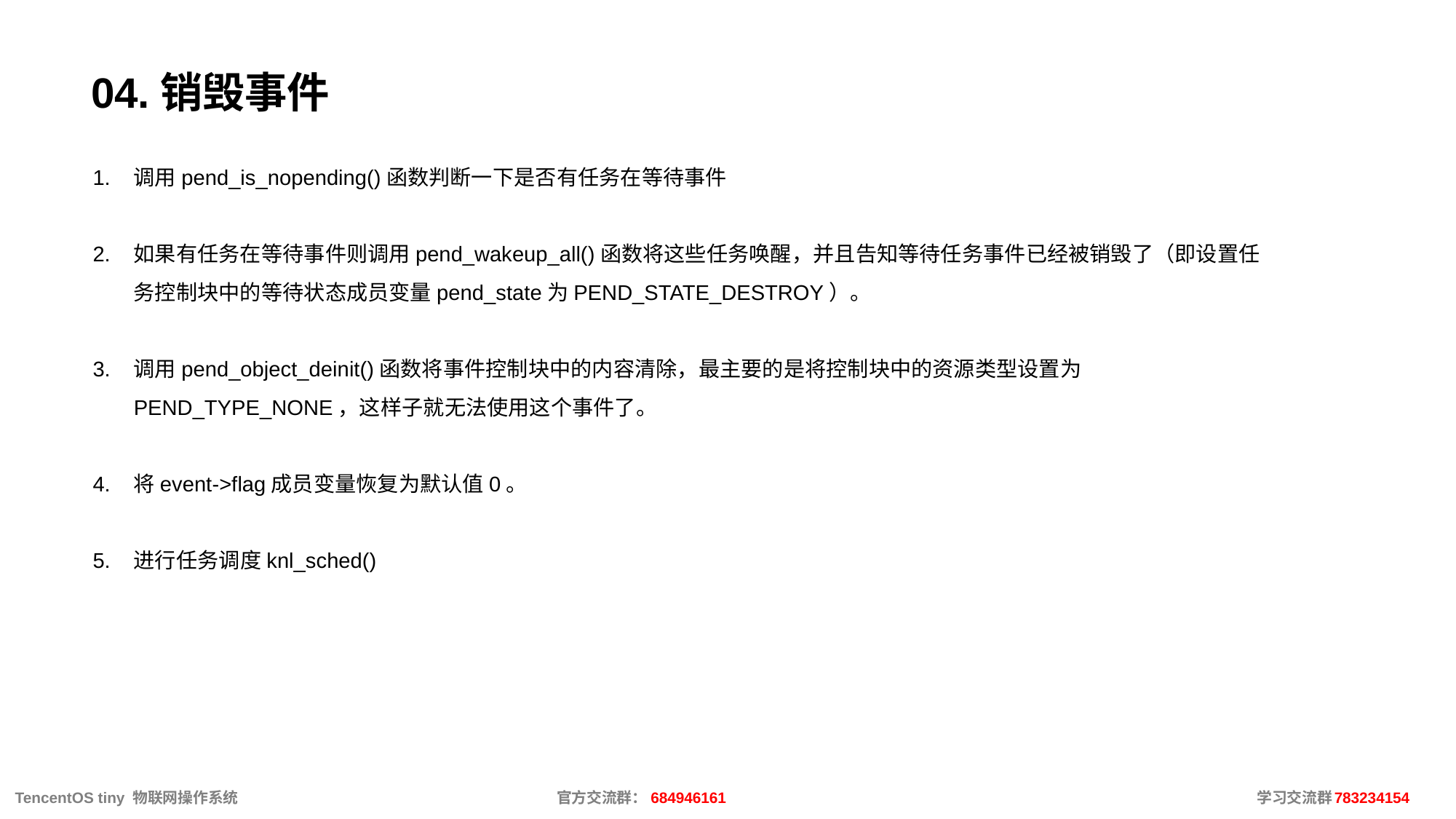

# 04.销毁事件
调用pend_is_nopending()函数判断一下是否有任务在等待事件

如果有任务在等待事件则调用pend_wakeup_all()函数将这些任务唤醒，并且告知等待任务事件已经被销毁了（即设置任务控制块中的等待状态成员变量pend_state为PEND_STATE_DESTROY）。

调用pend_object_deinit()函数将事件控制块中的内容清除，最主要的是将控制块中的资源类型设置为PEND_TYPE_NONE，这样子就无法使用这个事件了。

将event->flag成员变量恢复为默认值0。

进行任务调度knl_sched()

 TencentOS tiny 物联网操作系统			官方交流群：684946161					          学习交流群：783234154